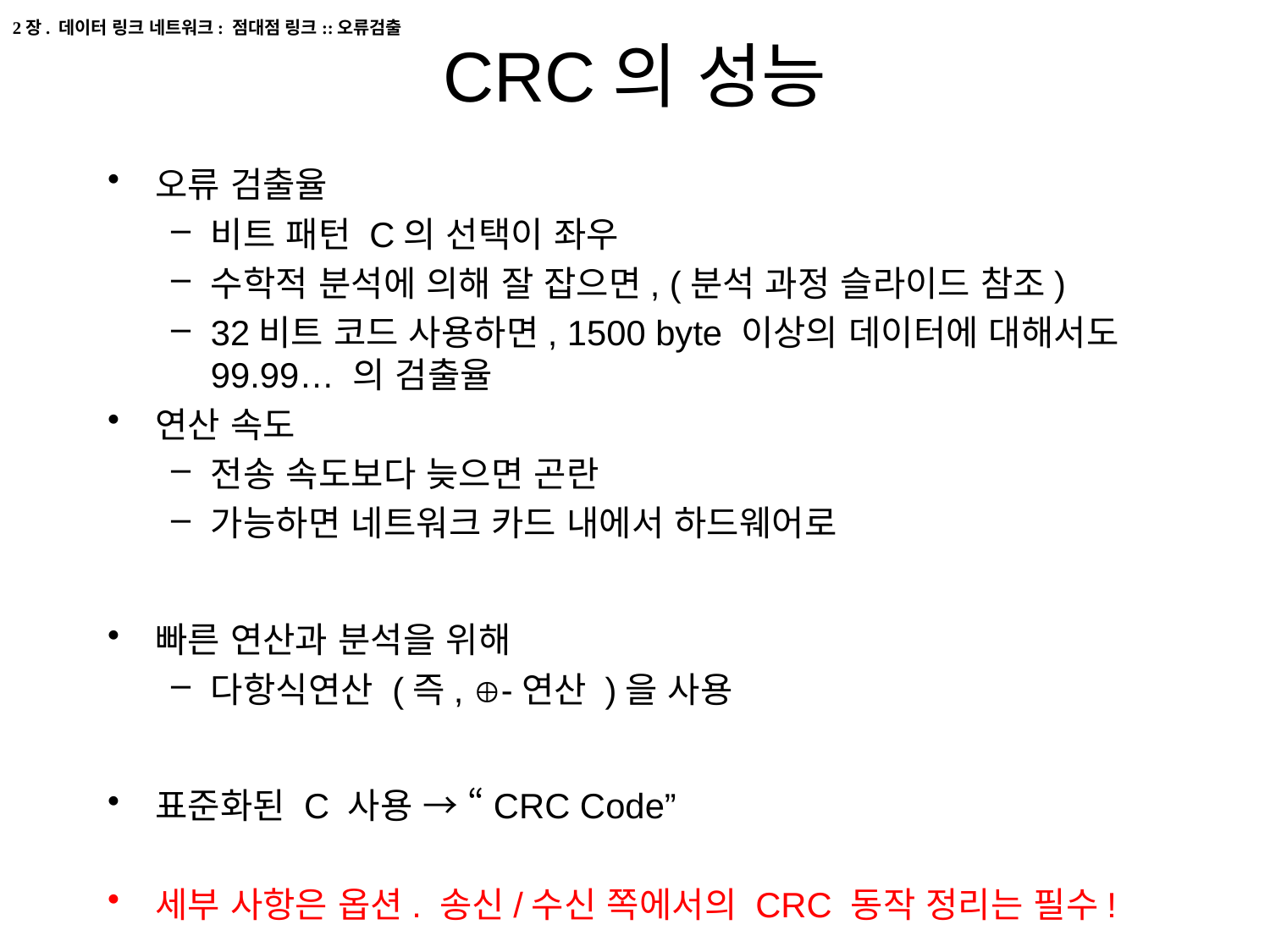

2장. 데이터 링크 네트워크: 점대점 링크::오류검출
# CRC의 성능
오류 검출율
비트 패턴 C의 선택이 좌우
수학적 분석에 의해 잘 잡으면, (분석 과정 슬라이드 참조)
32비트 코드 사용하면, 1500 byte 이상의 데이터에 대해서도 99.99… 의 검출율
연산 속도
전송 속도보다 늦으면 곤란
가능하면 네트워크 카드 내에서 하드웨어로

빠른 연산과 분석을 위해
다항식연산 (즉, ⊕-연산 )을 사용

표준화된 C 사용 → “CRC Code”

세부 사항은 옵션. 송신/수신 쪽에서의 CRC 동작 정리는 필수!